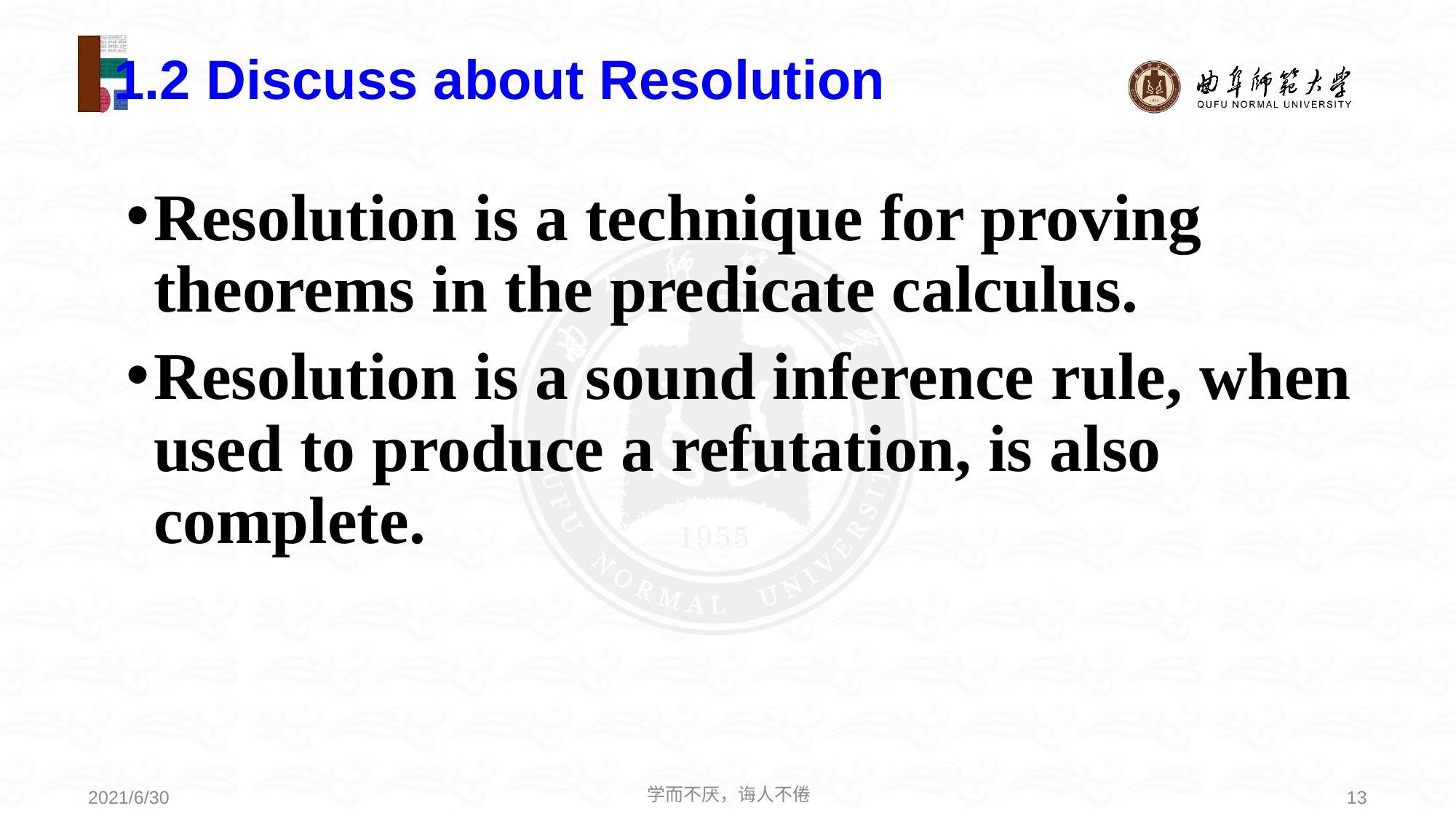

# 1.2 Discuss about Resolution
Resolution is a technique for proving theorems in the predicate calculus.
Resolution is a sound inference rule, when used to produce a refutation, is also complete.
学而不厌，诲人不倦
13
2021/6/30